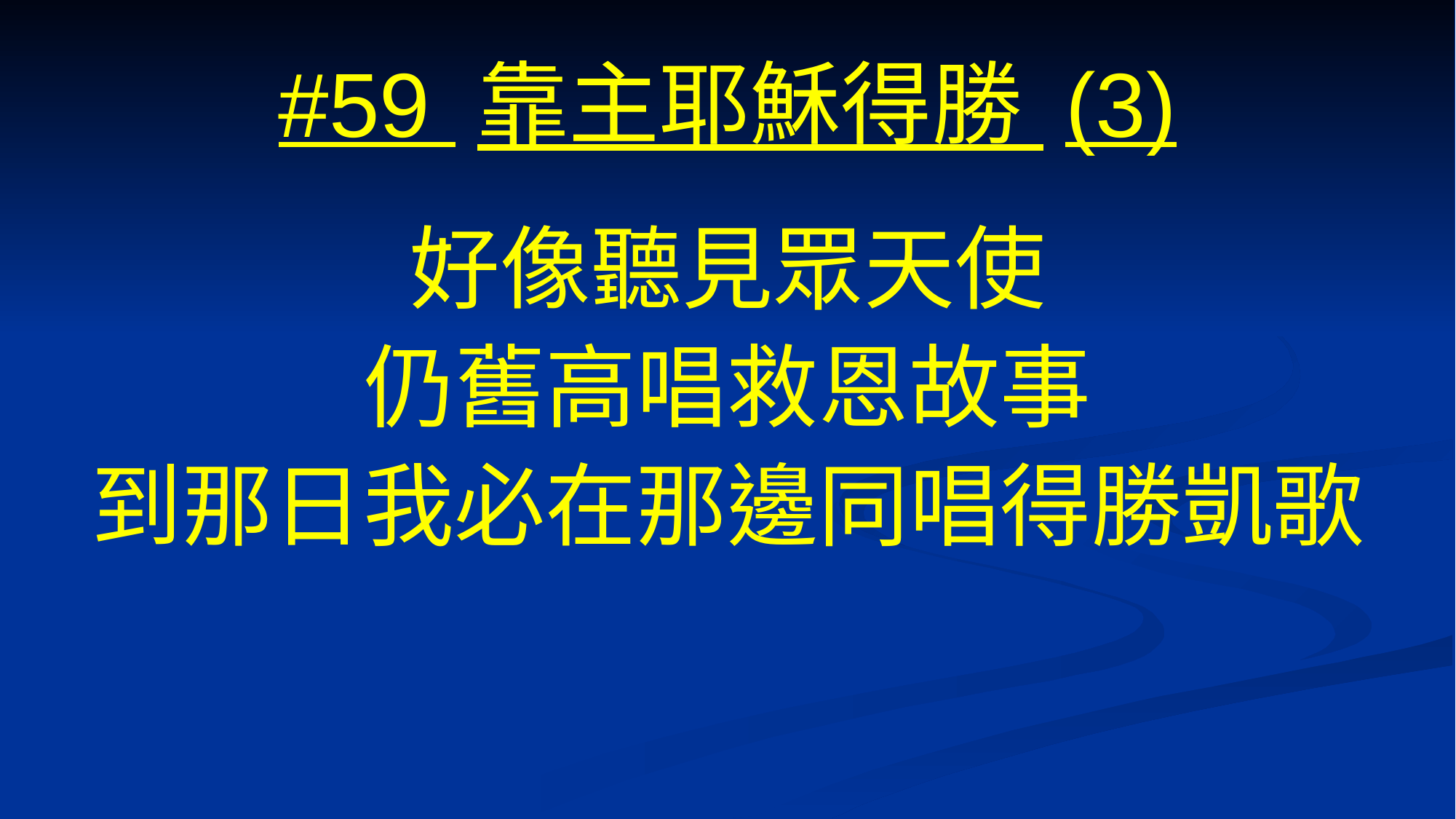

# #59 靠主耶穌得勝 (3)
好像聽見眾天使
仍舊高唱救恩故事
到那日我必在那邊同唱得勝凱歌